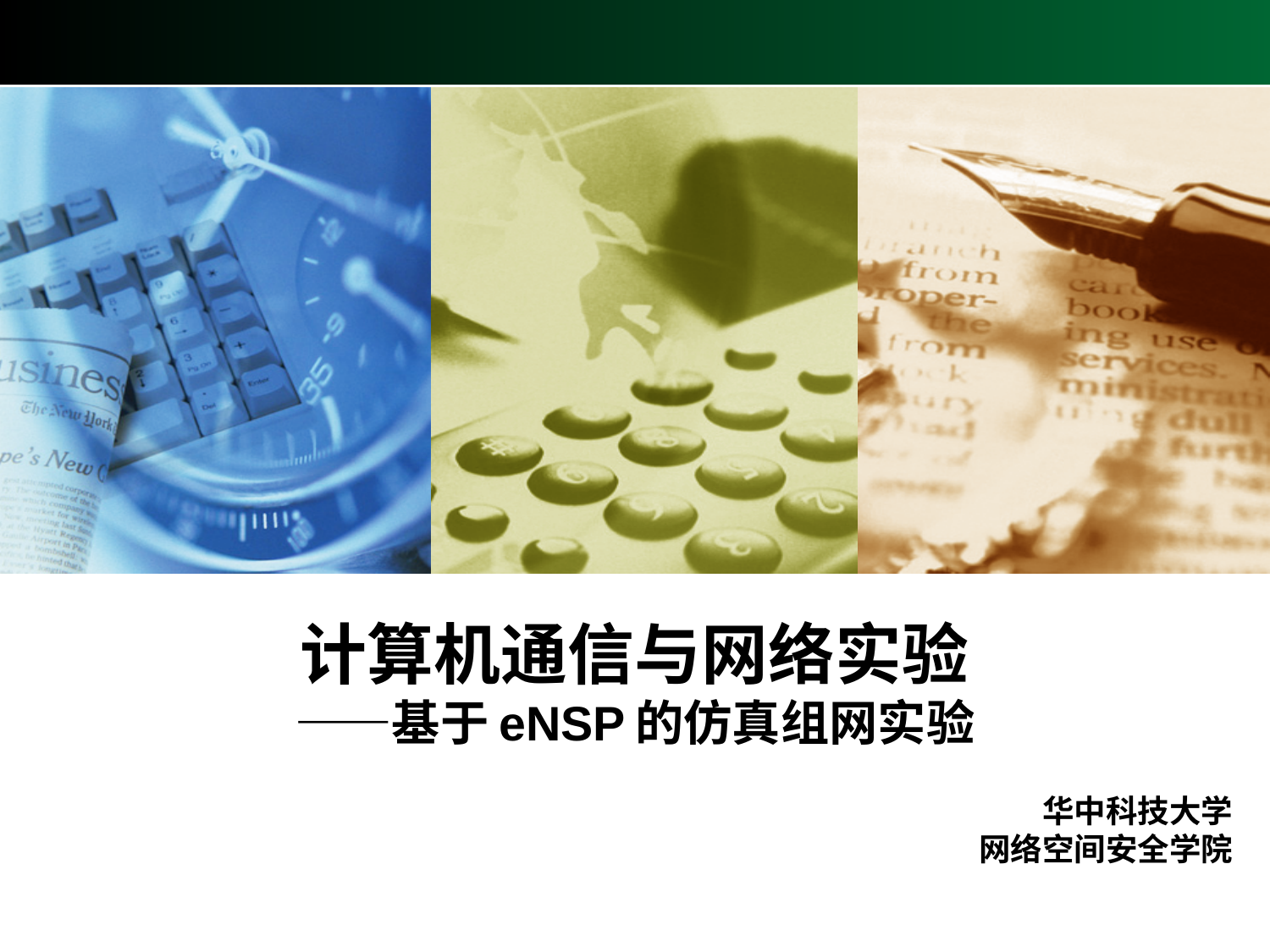

# 计算机通信与网络实验 ——基于eNSP的仿真组网实验
华中科技大学
网络空间安全学院